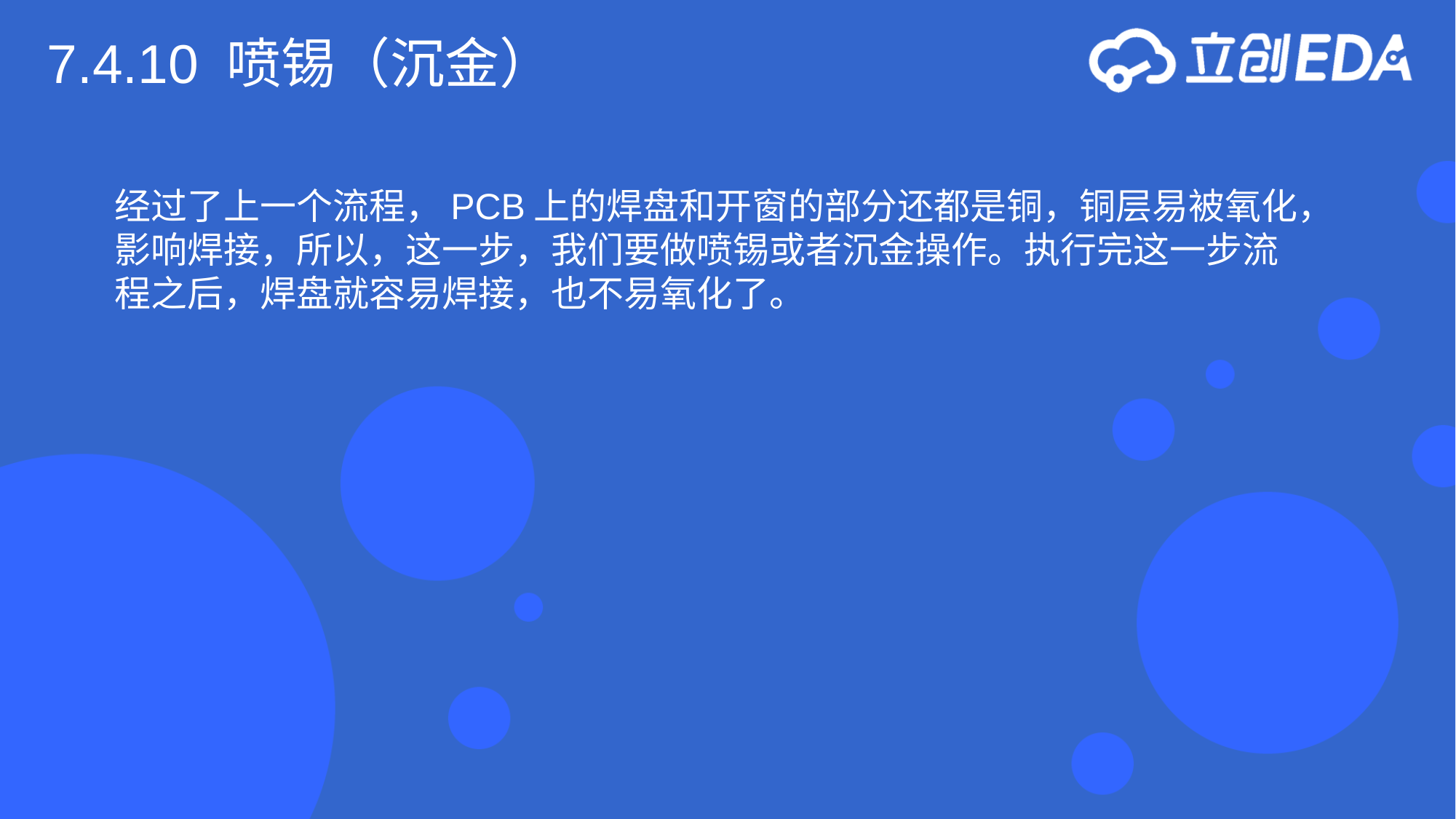

7.4.10 喷锡（沉金）
经过了上一个流程，PCB上的焊盘和开窗的部分还都是铜，铜层易被氧化，影响焊接，所以，这一步，我们要做喷锡或者沉金操作。执行完这一步流程之后，焊盘就容易焊接，也不易氧化了。